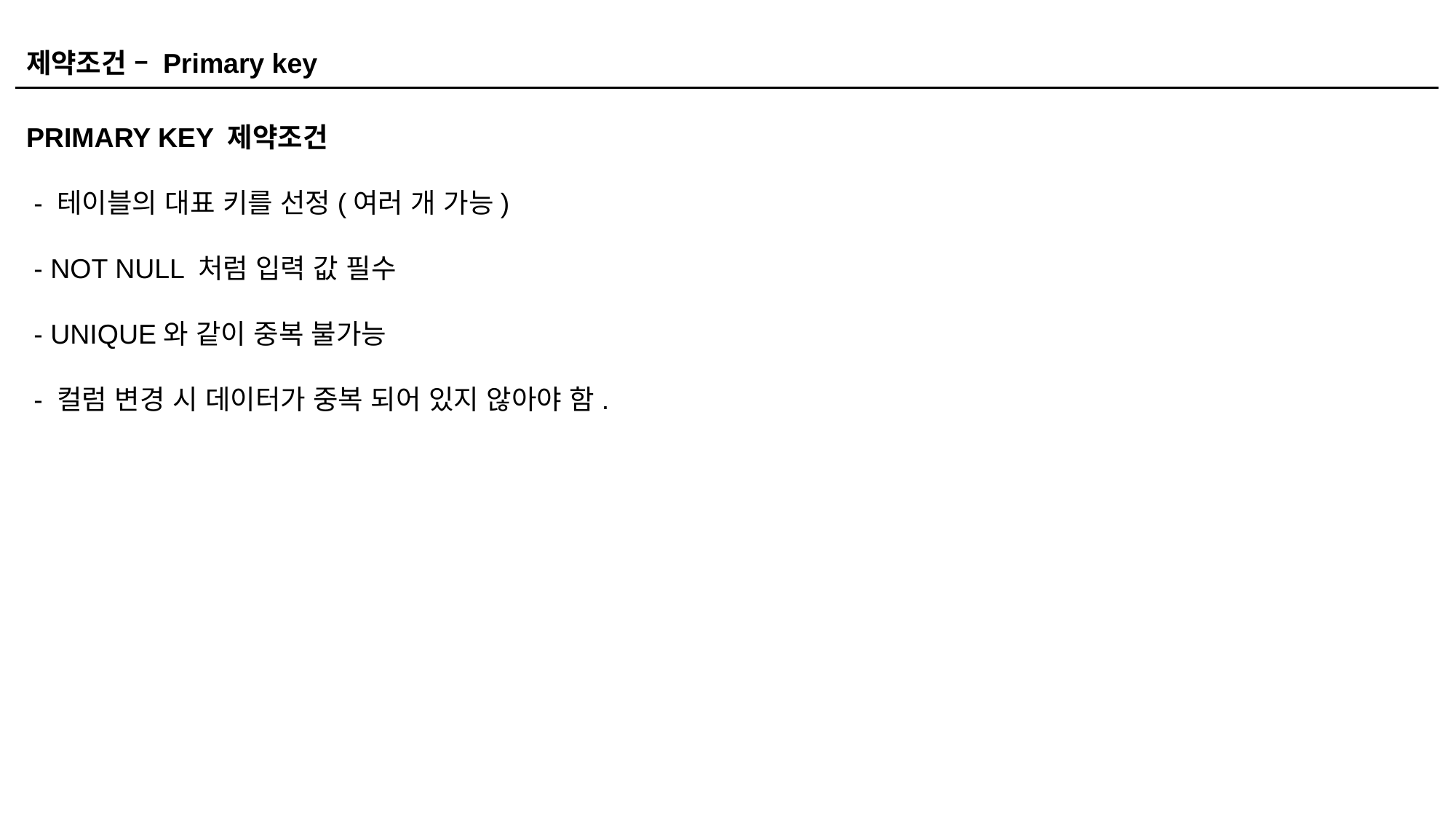

제약조건 – Primary key
PRIMARY KEY 제약조건

 - 테이블의 대표 키를 선정(여러 개 가능)

 - NOT NULL 처럼 입력 값 필수

 - UNIQUE와 같이 중복 불가능

 - 컬럼 변경 시 데이터가 중복 되어 있지 않아야 함.